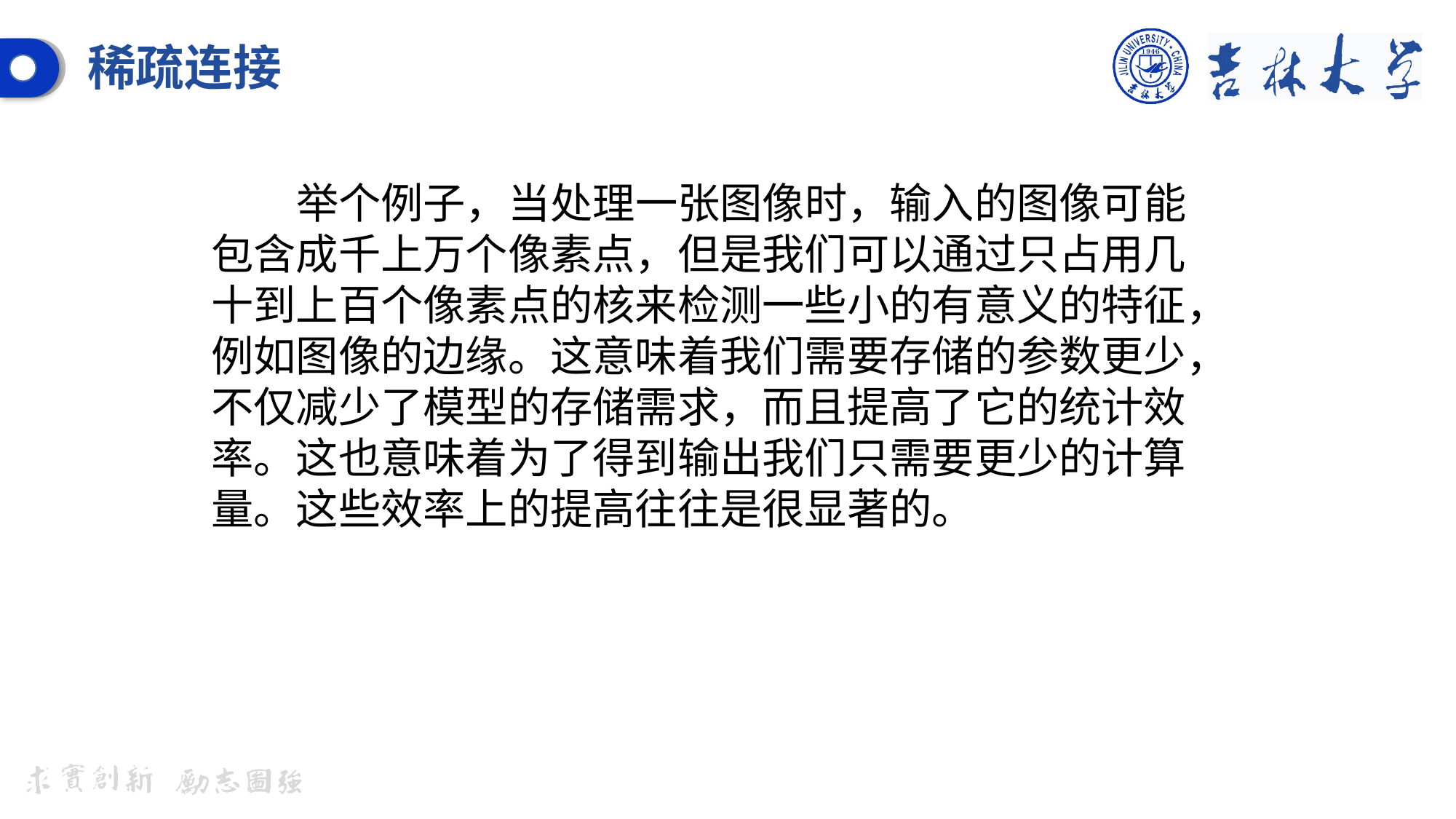

稀疏连接
举个例子，当处理一张图像时，输入的图像可能包含成千上万个像素点，但是我们可以通过只占用几十到上百个像素点的核来检测一些小的有意义的特征，例如图像的边缘。这意味着我们需要存储的参数更少，不仅减少了模型的存储需求，而且提高了它的统计效率。这也意味着为了得到输出我们只需要更少的计算量。这些效率上的提高往往是很显著的。